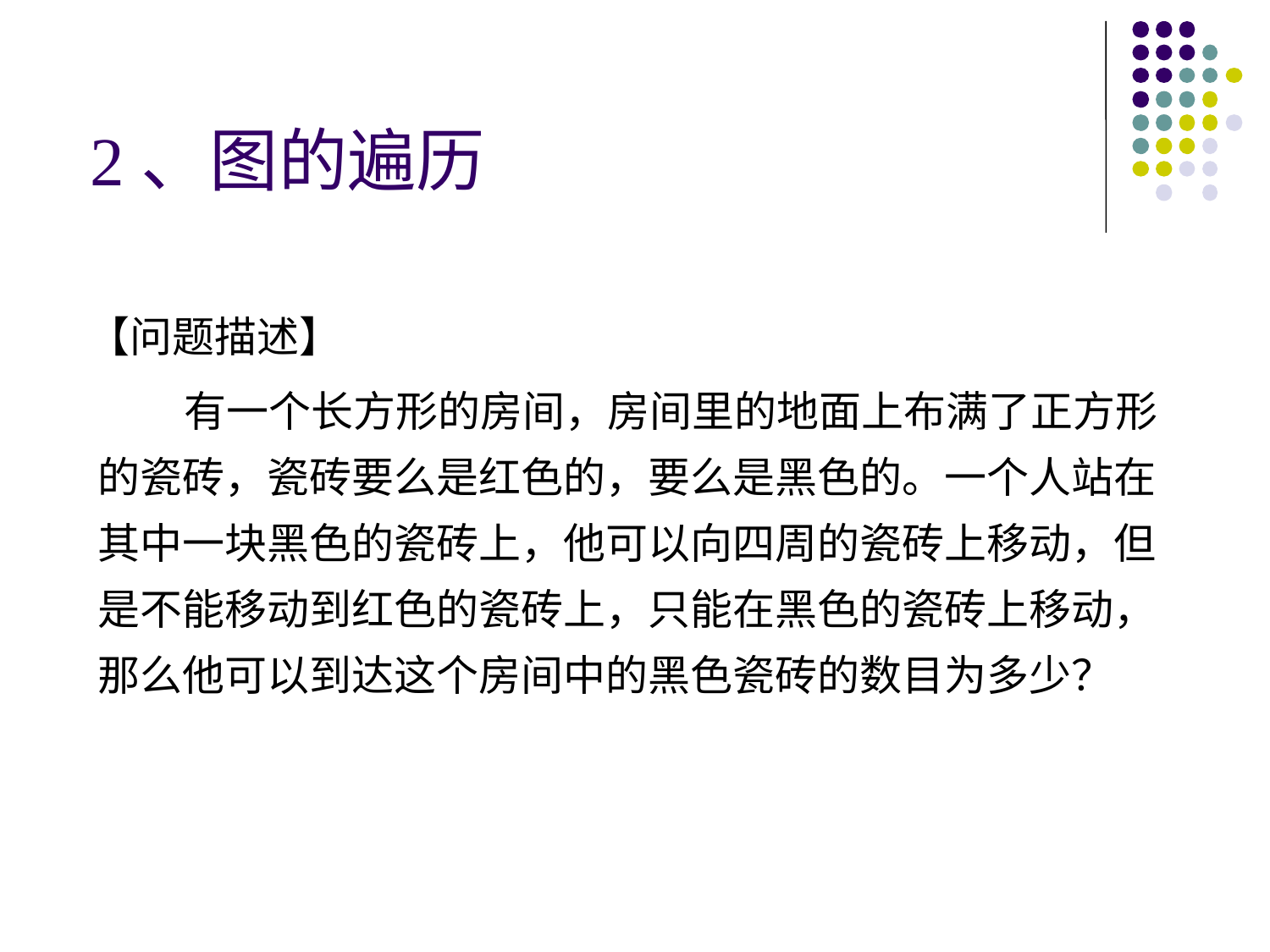

# 2、图的遍历
【问题描述】
        有一个长方形的房间，房间里的地面上布满了正方形的瓷砖，瓷砖要么是红色的，要么是黑色的。一个人站在其中一块黑色的瓷砖上，他可以向四周的瓷砖上移动，但是不能移动到红色的瓷砖上，只能在黑色的瓷砖上移动，那么他可以到达这个房间中的黑色瓷砖的数目为多少？